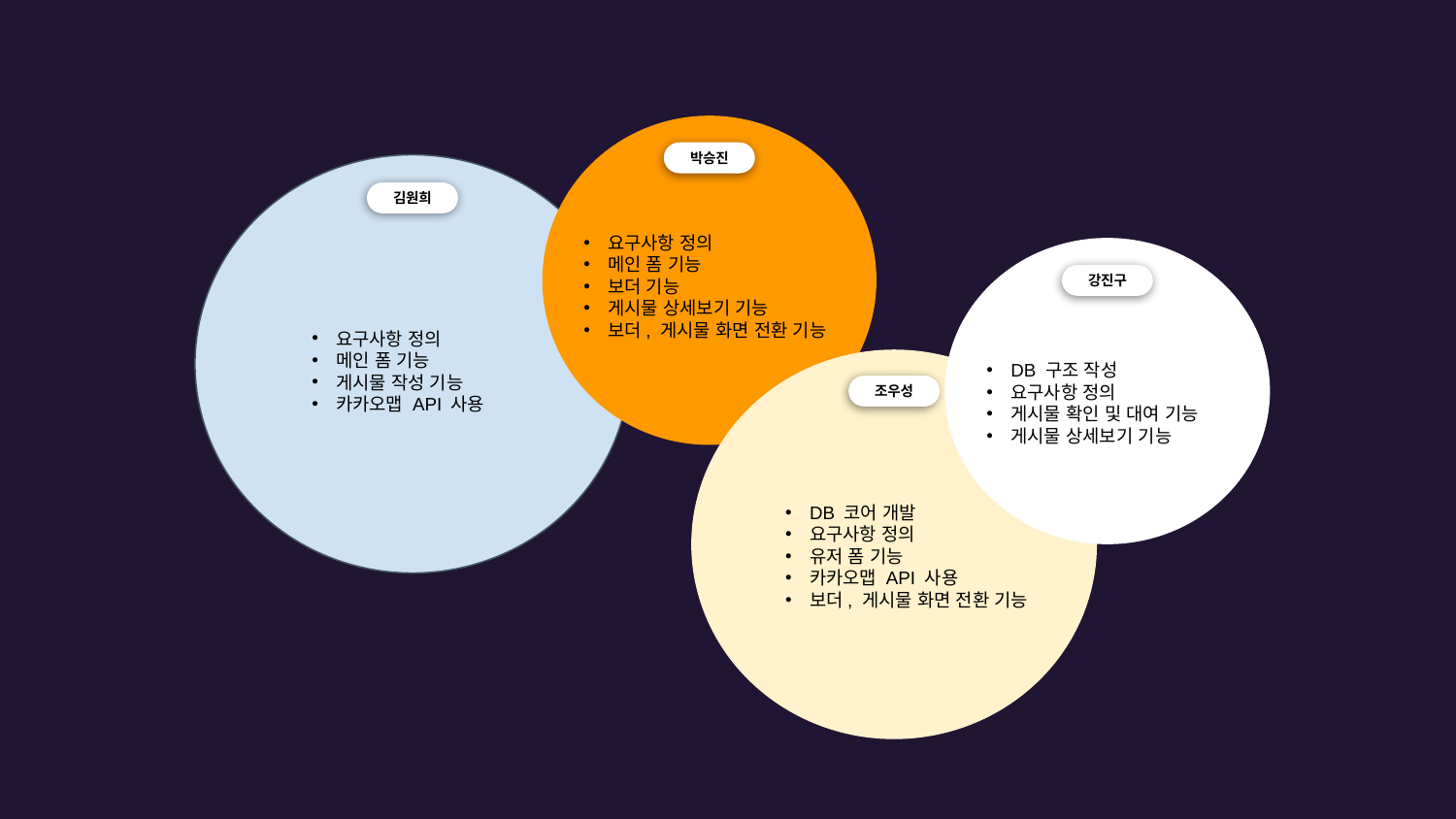

박승진

김원희
요구사항 정의
메인 폼 기능
보더 기능
게시물 상세보기 기능
보더, 게시물 화면 전환 기능

강진구
요구사항 정의
메인 폼 기능
게시물 작성 기능
카카오맵 API 사용

DB 구조 작성
요구사항 정의
게시물 확인 및 대여 기능
게시물 상세보기 기능
조우성
DB 코어 개발
요구사항 정의
유저 폼 기능
카카오맵 API 사용
보더, 게시물 화면 전환 기능